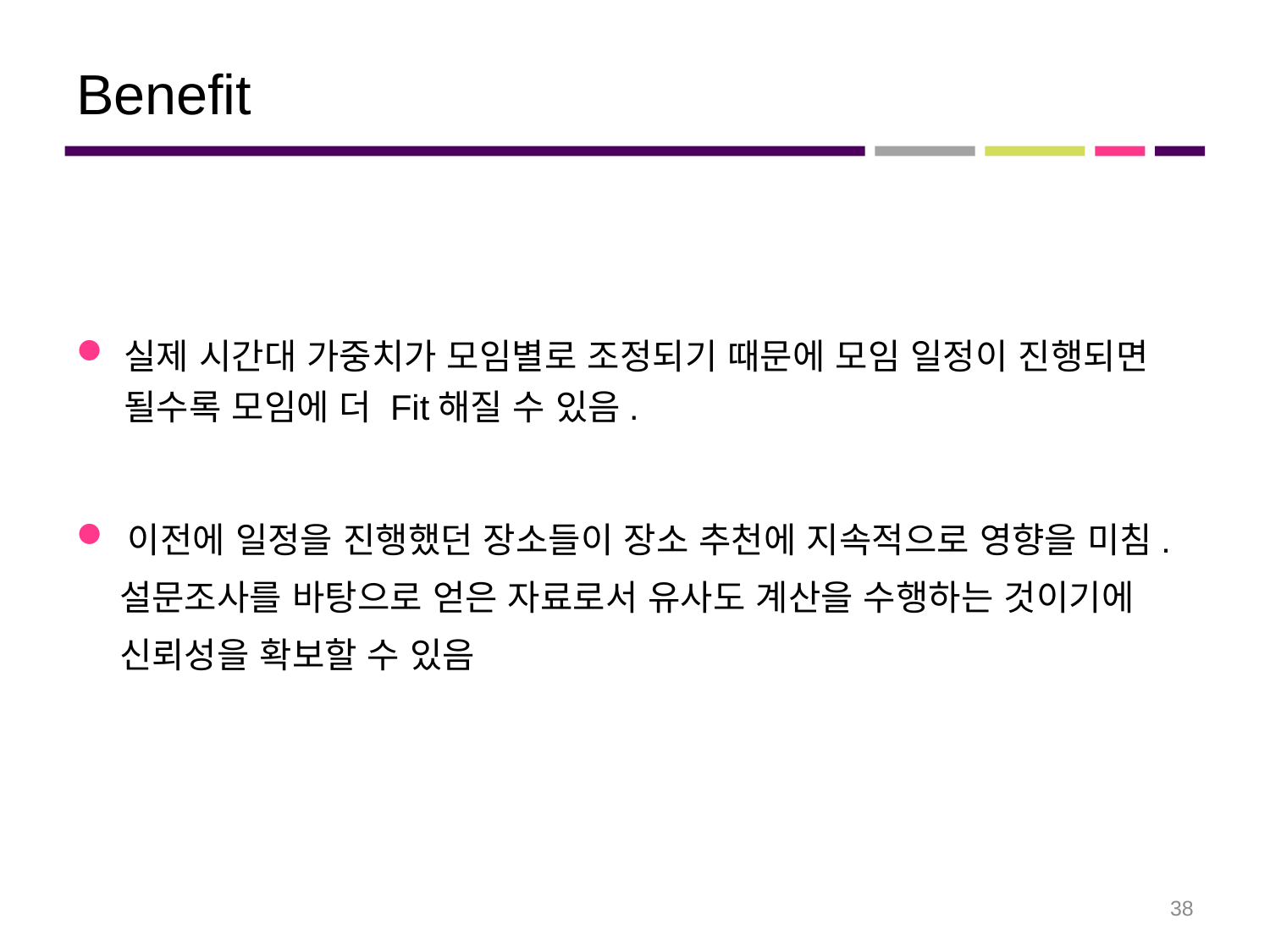

# Benefit
실제 시간대 가중치가 모임별로 조정되기 때문에 모임 일정이 진행되면 될수록 모임에 더 Fit해질 수 있음.

이전에 일정을 진행했던 장소들이 장소 추천에 지속적으로 영향을 미침.
설문조사를 바탕으로 얻은 자료로서 유사도 계산을 수행하는 것이기에
신뢰성을 확보할 수 있음
38